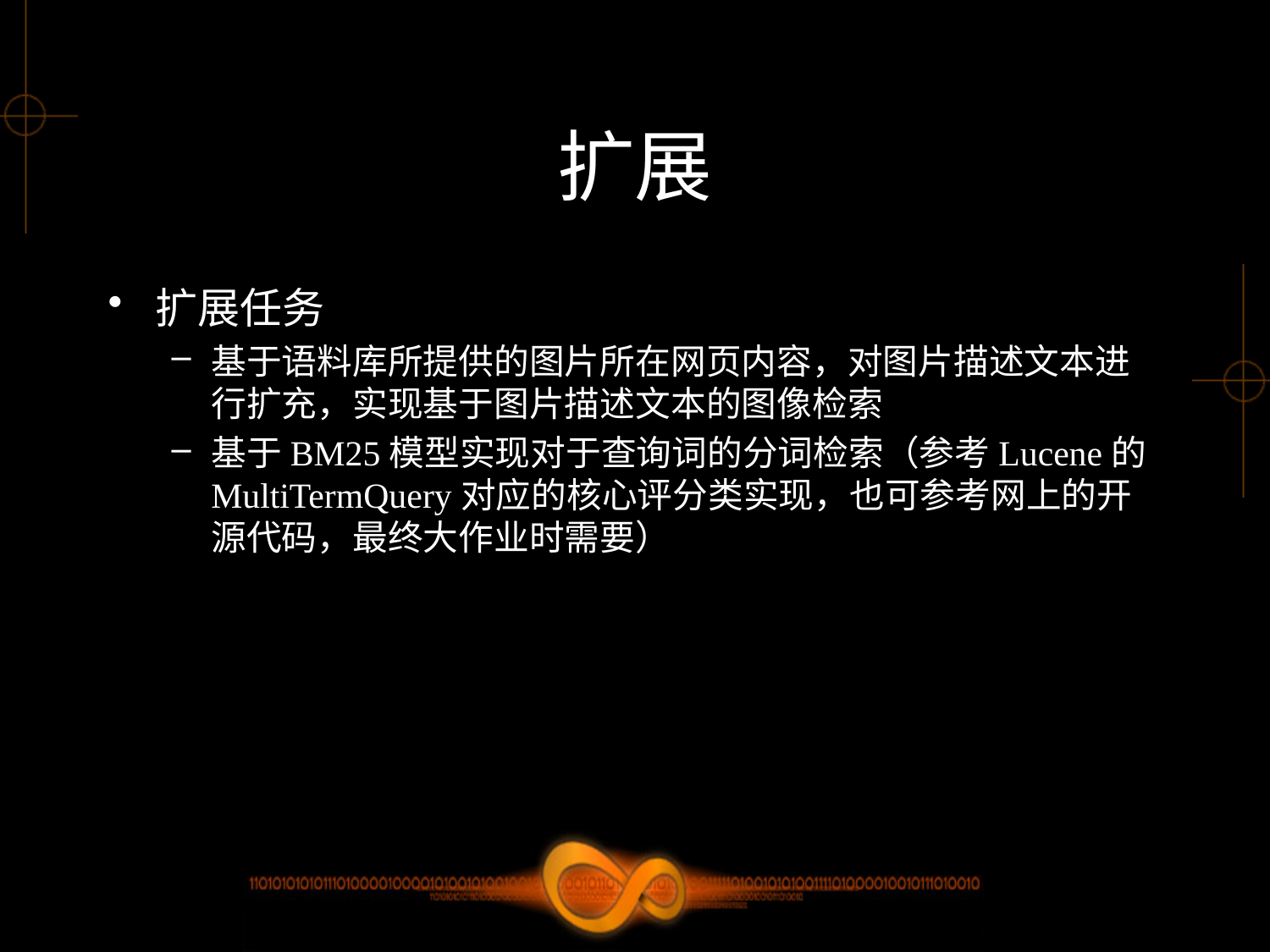

# 扩展
扩展任务
基于语料库所提供的图片所在网页内容，对图片描述文本进行扩充，实现基于图片描述文本的图像检索
基于BM25模型实现对于查询词的分词检索（参考Lucene的MultiTermQuery对应的核心评分类实现，也可参考网上的开源代码，最终大作业时需要）